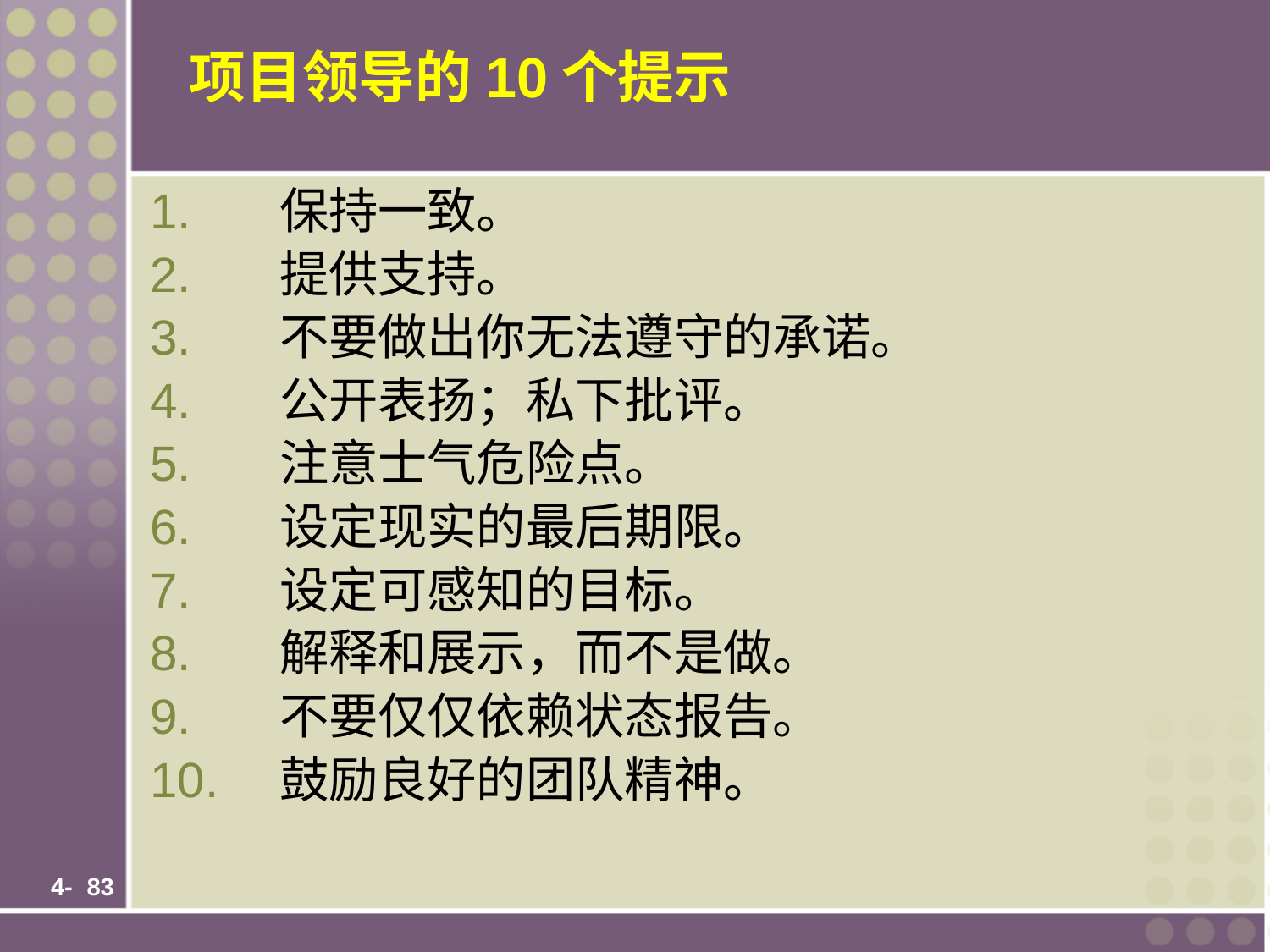

项目领导的10个提示
  保持一致。
  提供支持。
  不要做出你无法遵守的承诺。
  公开表扬；私下批评。
  注意士气危险点。
  设定现实的最后期限。
  设定可感知的目标。
  解释和展示，而不是做。
  不要仅仅依赖状态报告。
  鼓励良好的团队精神。
  4-  83